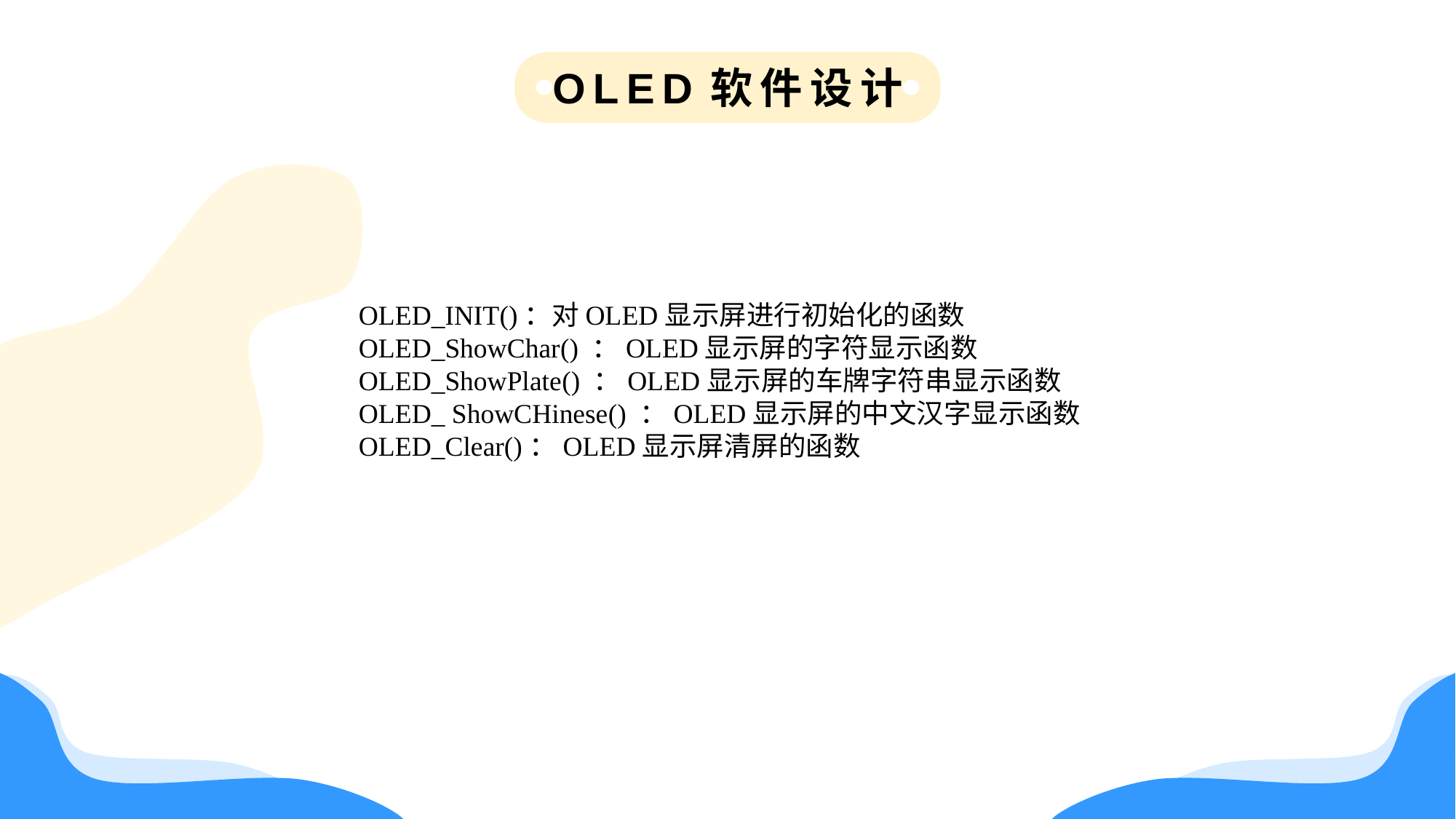

OLED软件设计

OLED_INIT()：对OLED显示屏进行初始化的函数
OLED_ShowChar() ：OLED显示屏的字符显示函数
OLED_ShowPlate() ：OLED显示屏的车牌字符串显示函数
OLED_ ShowCHinese() ：OLED显示屏的中文汉字显示函数
OLED_Clear()：OLED显示屏清屏的函数